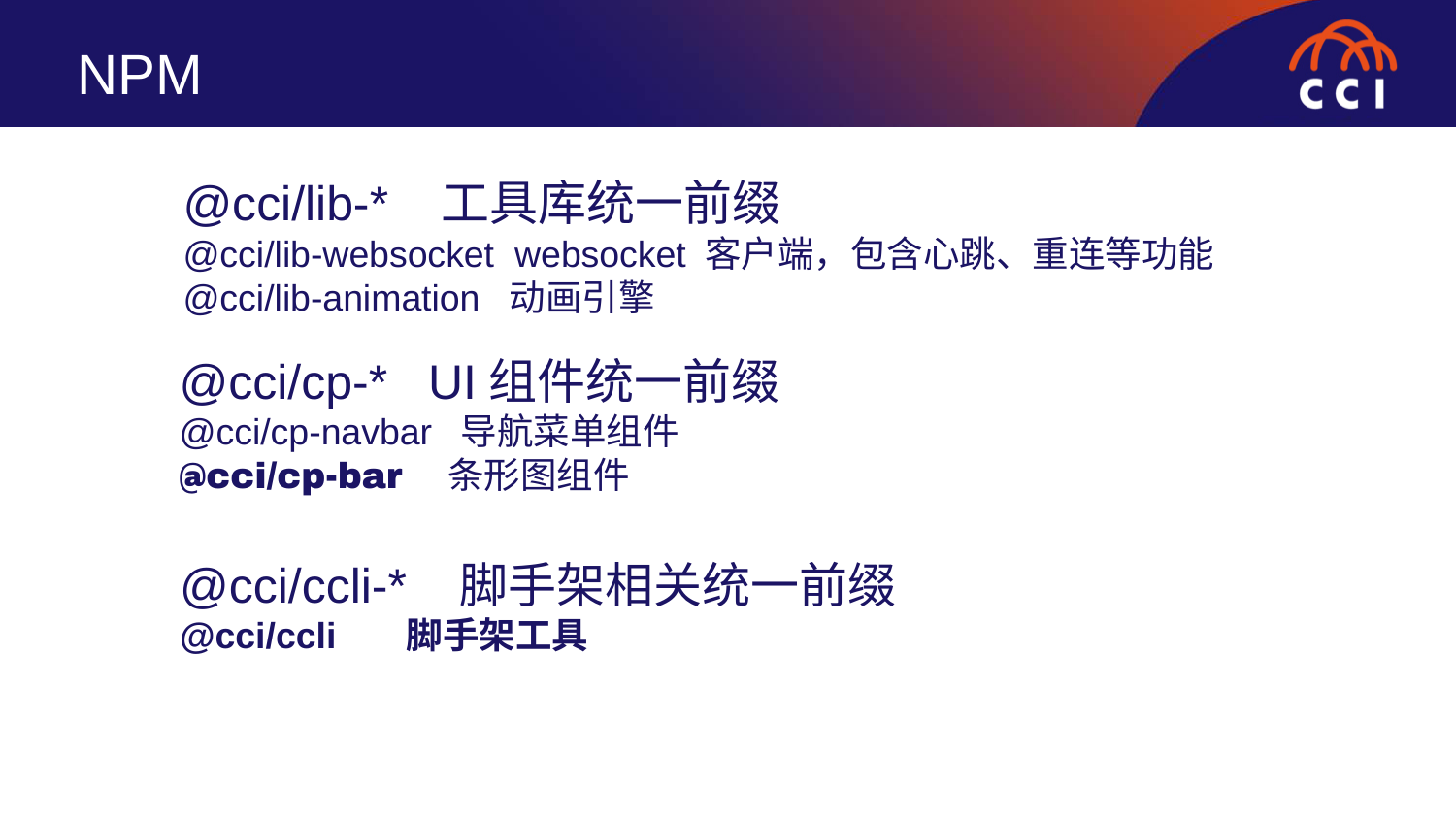

NPM
@cci/lib-*   工具库统一前缀
@cci/lib-websocket  websocket 客户端，包含心跳、重连等功能
@cci/lib-animation  动画引擎

@cci/cp-*   UI组件统一前缀
@cci/cp-navbar  导航菜单组件
@cci/cp-bar   条形图组件
@cci/ccli-*   脚手架相关统一前缀
@cci/ccli      脚手架工具